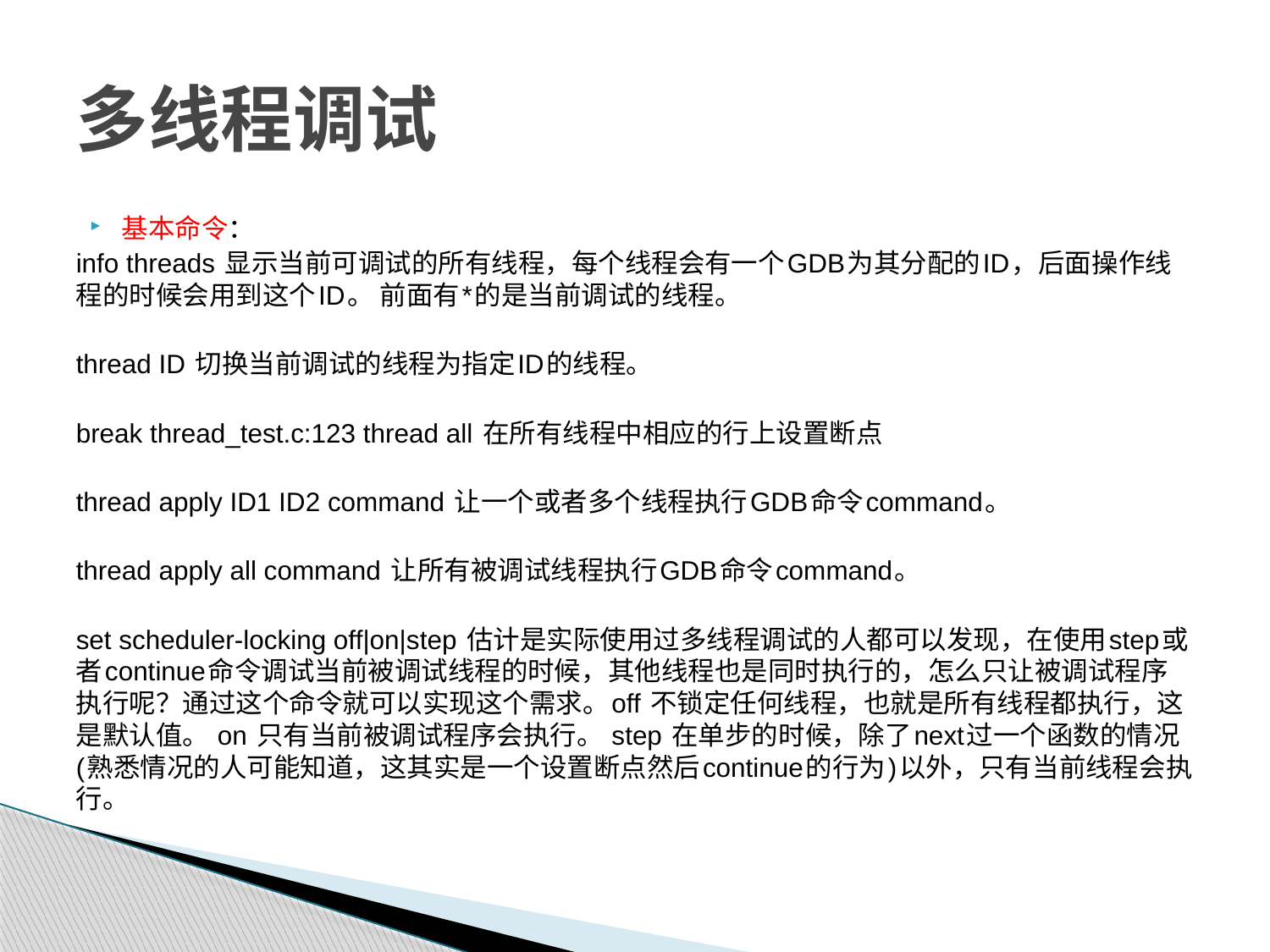

# 多线程调试
基本命令：
info threads 显示当前可调试的所有线程，每个线程会有一个GDB为其分配的ID，后面操作线程的时候会用到这个ID。 前面有*的是当前调试的线程。

thread ID 切换当前调试的线程为指定ID的线程。

break thread_test.c:123 thread all 在所有线程中相应的行上设置断点

thread apply ID1 ID2 command 让一个或者多个线程执行GDB命令command。

thread apply all command 让所有被调试线程执行GDB命令command。

set scheduler-locking off|on|step 估计是实际使用过多线程调试的人都可以发现，在使用step或者continue命令调试当前被调试线程的时候，其他线程也是同时执行的，怎么只让被调试程序执行呢？通过这个命令就可以实现这个需求。off 不锁定任何线程，也就是所有线程都执行，这是默认值。 on 只有当前被调试程序会执行。 step 在单步的时候，除了next过一个函数的情况(熟悉情况的人可能知道，这其实是一个设置断点然后continue的行为)以外，只有当前线程会执行。